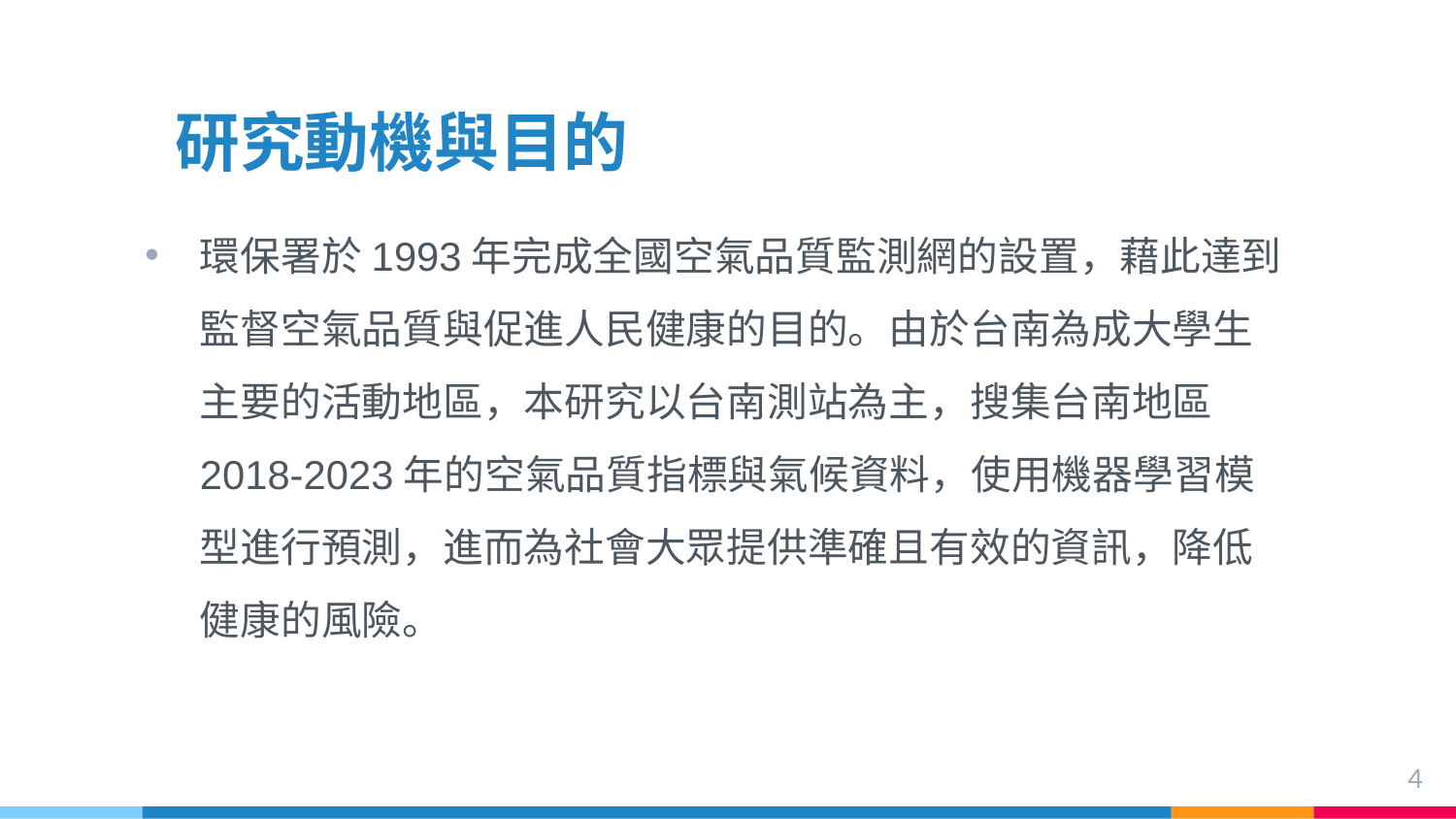

# 研究動機與目的
環保署於1993年完成全國空氣品質監測網的設置，藉此達到監督空氣品質與促進人民健康的目的。由於台南為成大學生主要的活動地區，本研究以台南測站為主，搜集台南地區2018-2023年的空氣品質指標與氣候資料，使用機器學習模型進行預測，進而為社會大眾提供準確且有效的資訊，降低健康的風險。
4